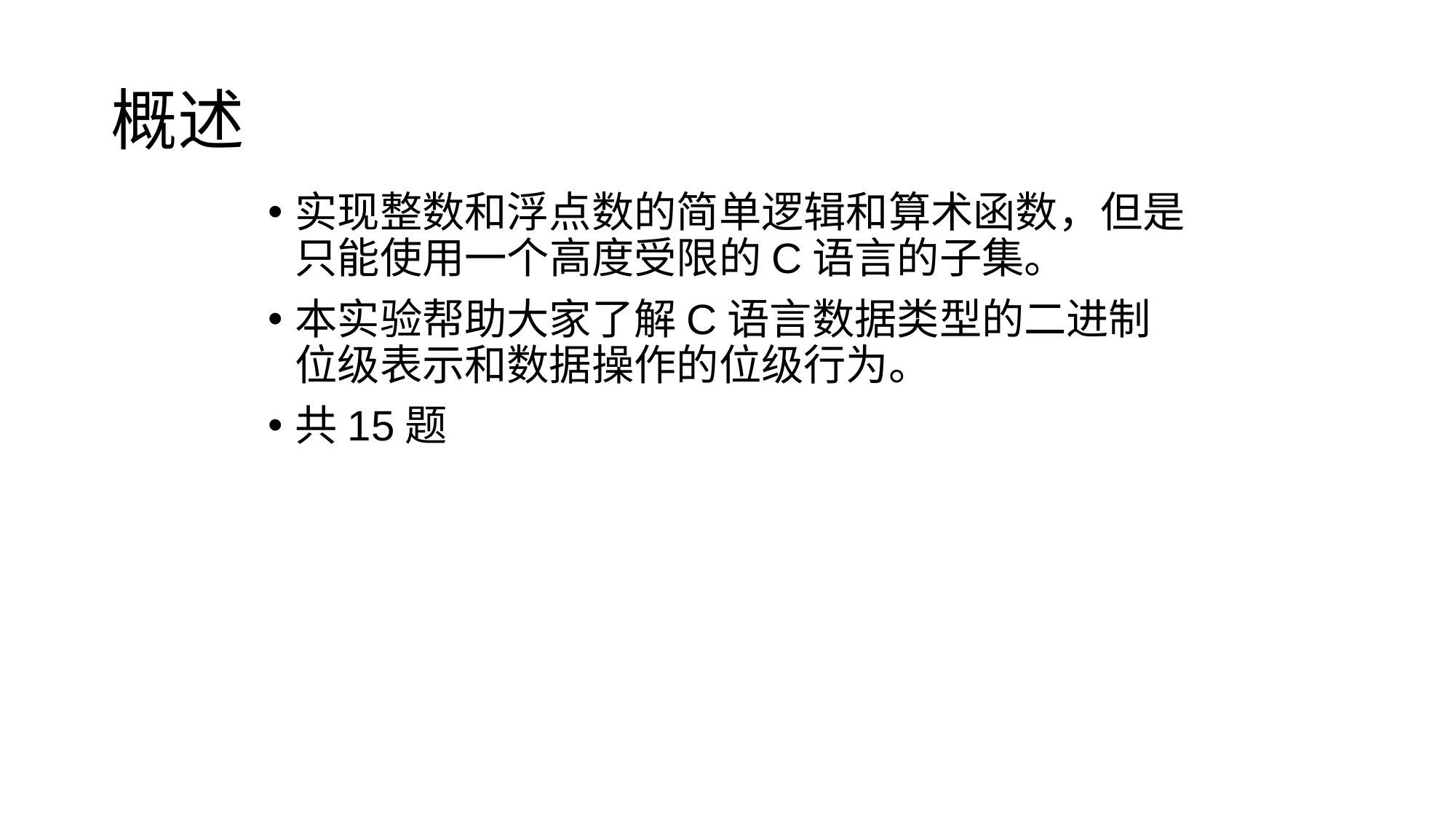

# 概述
实现整数和浮点数的简单逻辑和算术函数，但是只能使用一个高度受限的C语言的子集。
本实验帮助大家了解C语言数据类型的二进制位级表示和数据操作的位级行为。
共15题